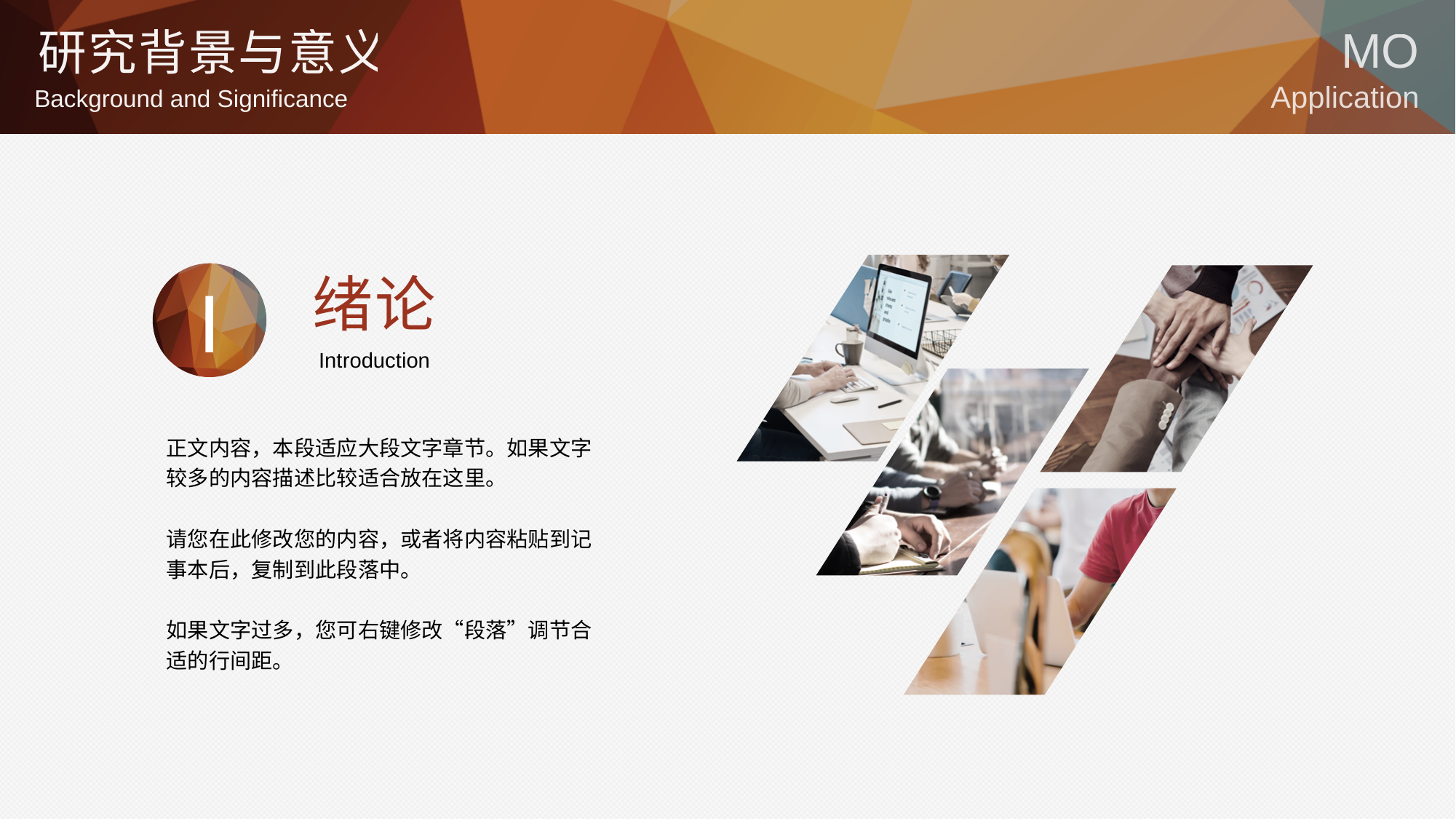

研究背景与意义
Background and Significance

绪论
I

Introduction

正文内容，本段适应大段文字章节。如果文字较多的内容描述比较适合放在这里。
请您在此修改您的内容，或者将内容粘贴到记事本后，复制到此段落中。

如果文字过多，您可右键修改“段落”调节合适的行间距。